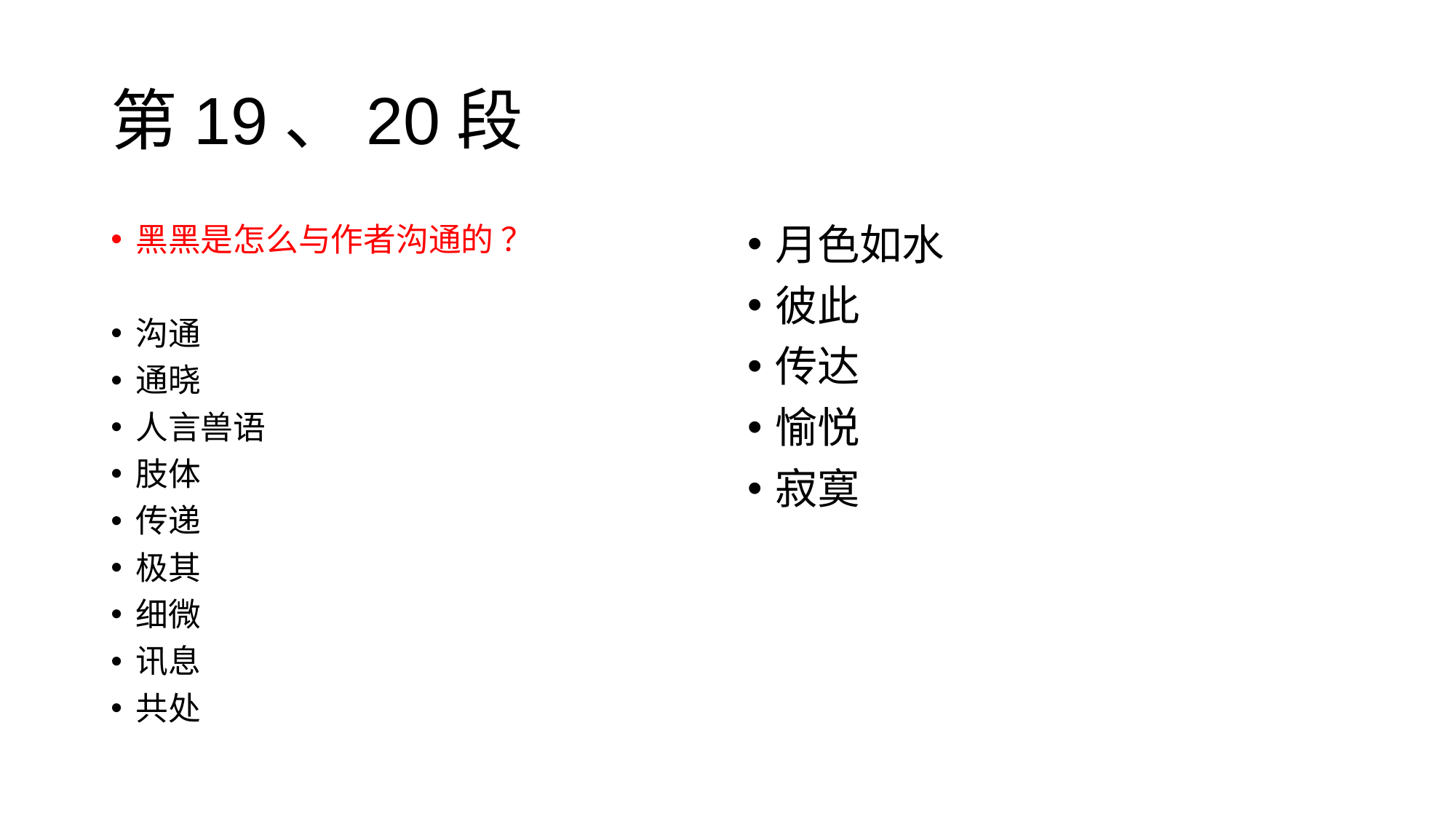

# 第19、20段
黑黑是怎么与作者沟通的 ？

沟通
通晓
人言兽语
肢体
传递
极其
细微
讯息
共处

月色如水
彼此
传达
愉悦
寂寞